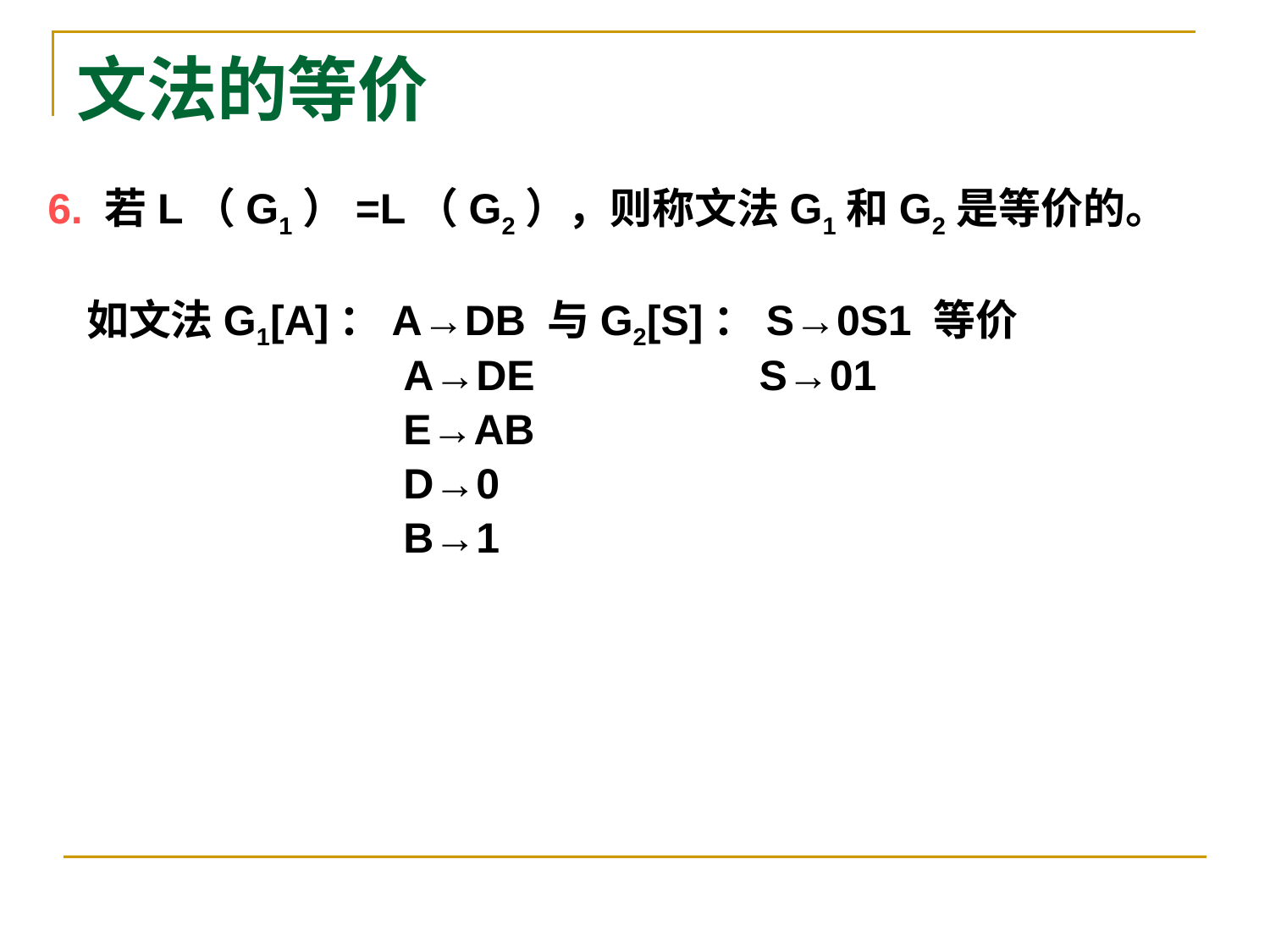

# 文法的等价
6. 若L（G1）=L（G2），则称文法G1和G2是等价的。
   如文法G1[A]：A→DB 与G2[S]：S→0S1 等价
                              A→DE                   S→01
                              E→AB
                              D→0
                              B→1
40